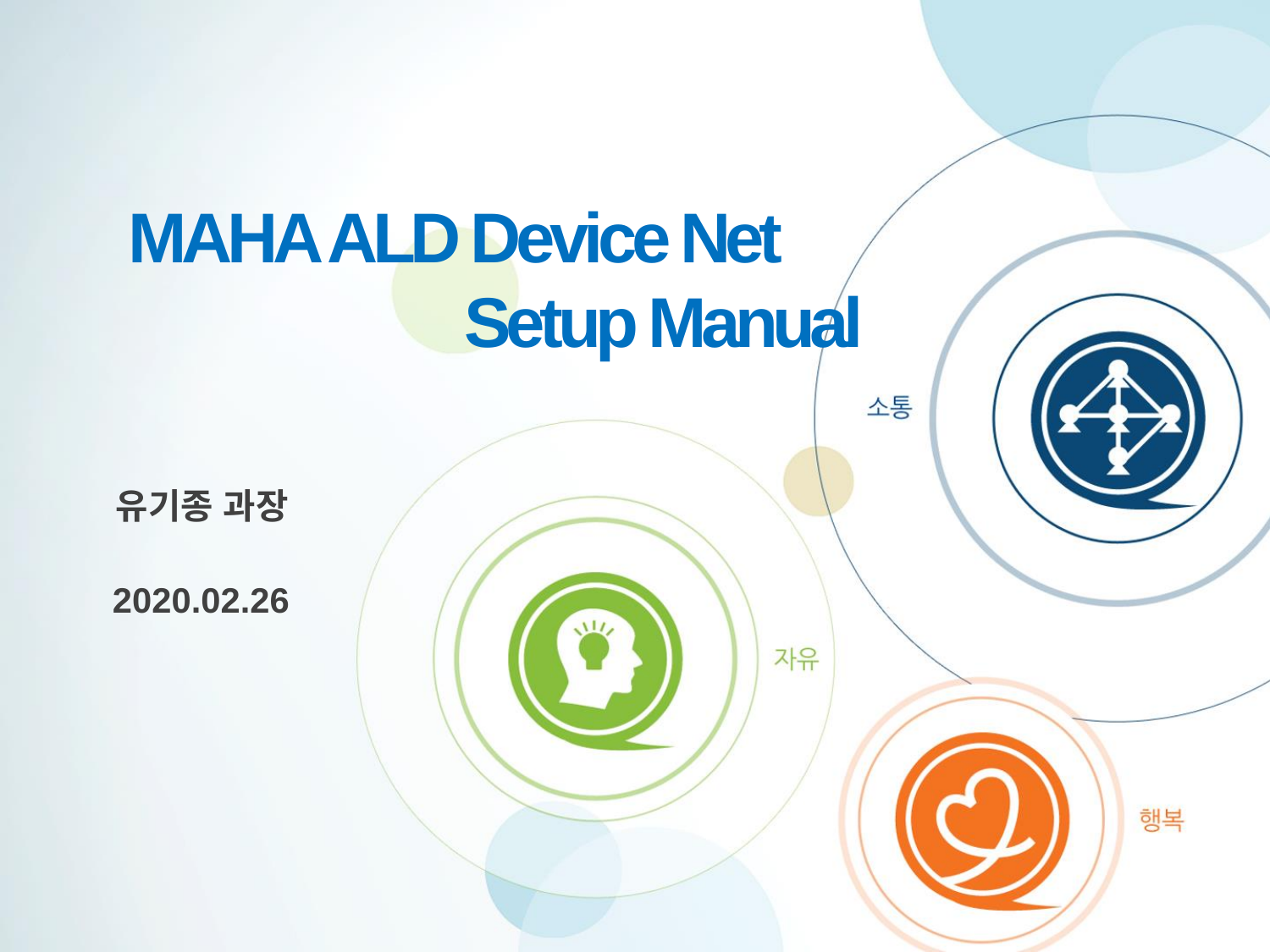

MAHA ALD Device Net
                       Setup Manual
유기종 과장
2020.02.26